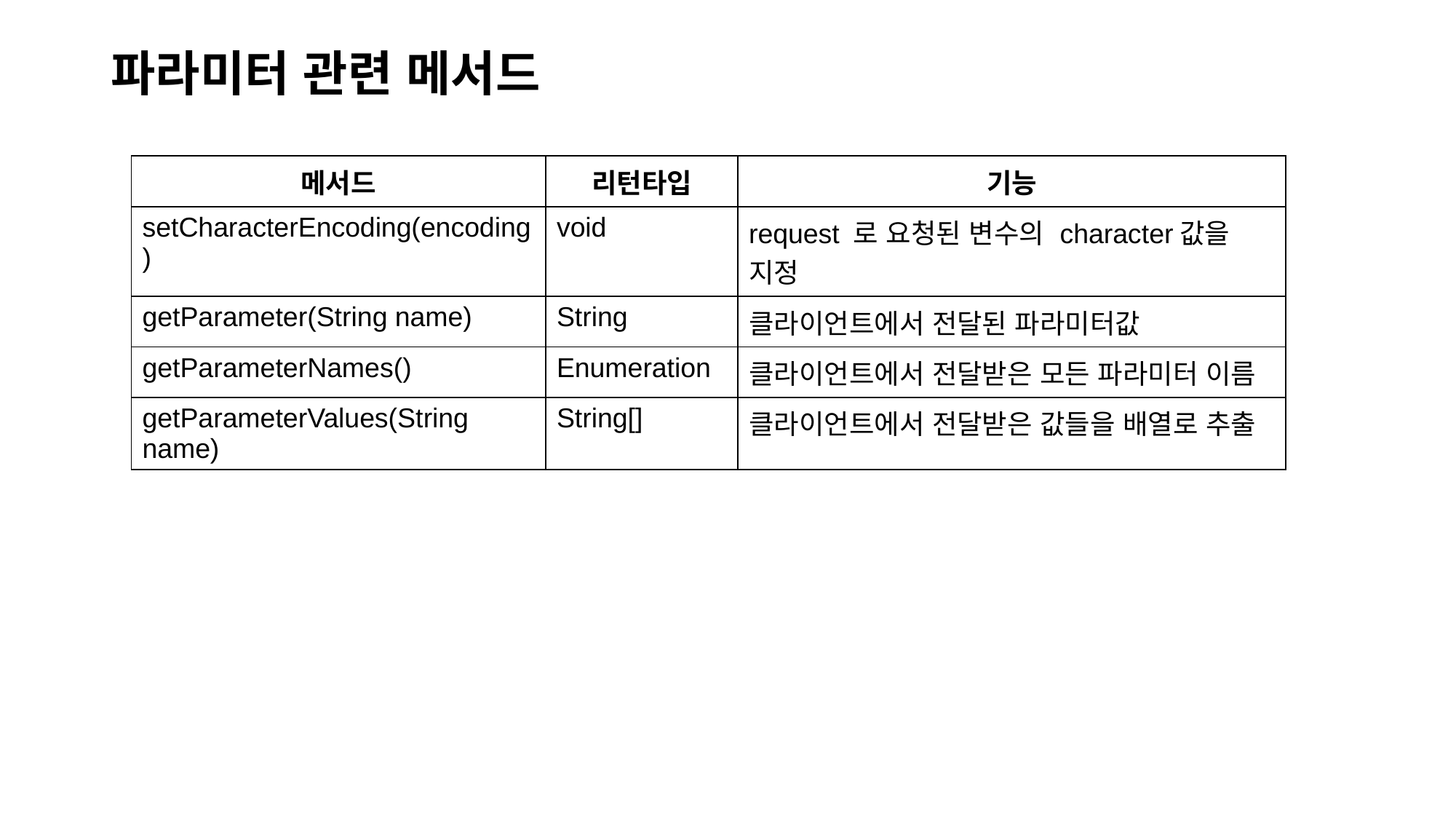

# 파라미터 관련 메서드
| 메서드 | 리턴타입 | 기능 |
| --- | --- | --- |
| setCharacterEncoding(encoding) | void | request 로 요청된 변수의 character값을 지정 |
| getParameter(String name) | String | 클라이언트에서 전달된 파라미터값 |
| getParameterNames() | Enumeration | 클라이언트에서 전달받은 모든 파라미터 이름 |
| getParameterValues(String name) | String[] | 클라이언트에서 전달받은 값들을 배열로 추출 |